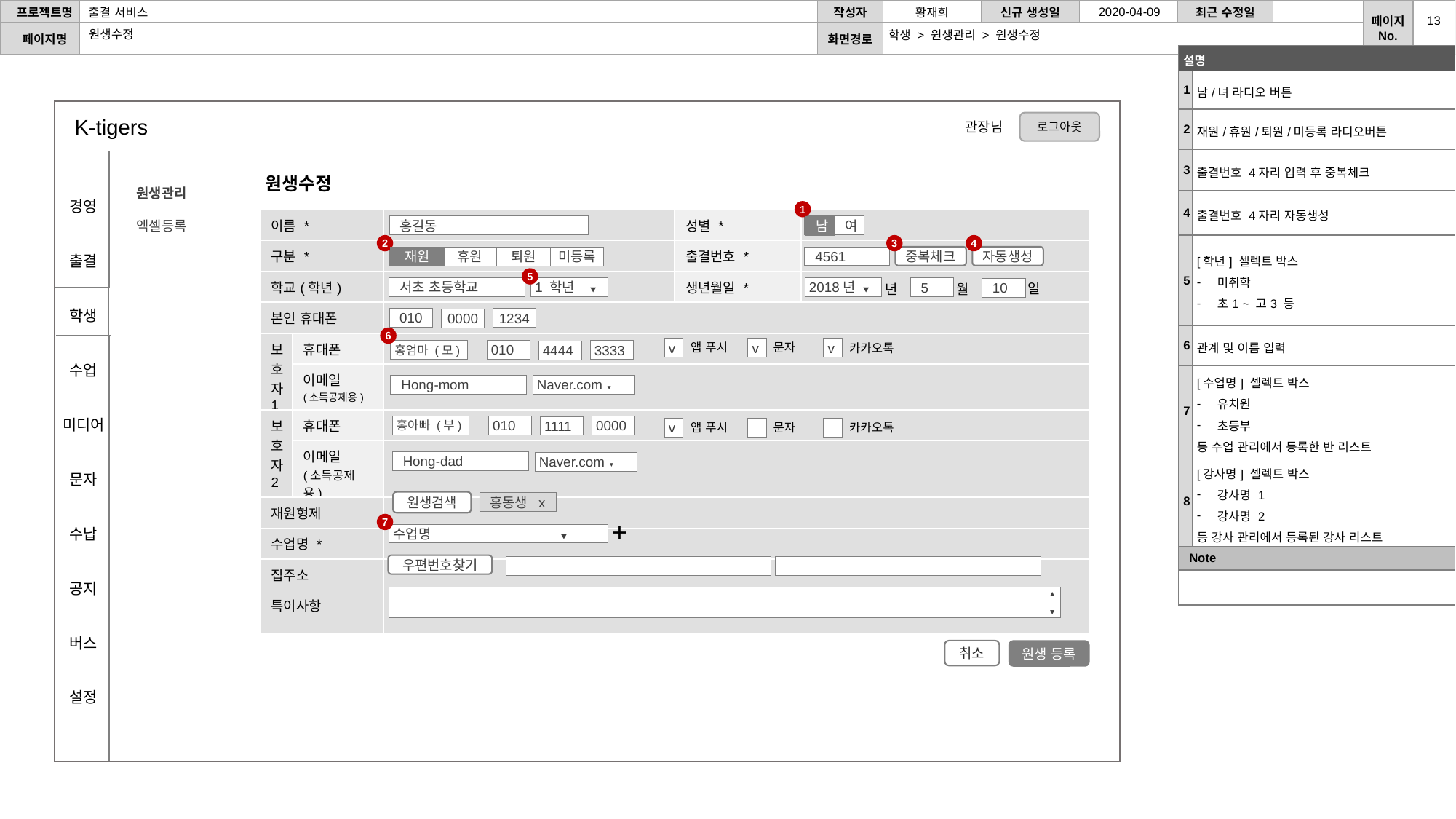

2020-04-09
13
원생수정
학생 > 원생관리 > 원생수정
| 설명 |  |
| --- | --- |
| 1 | 남/녀 라디오 버튼 |
| 2 | 재원/휴원/퇴원/미등록 라디오버튼 |
| 3 | 출결번호 4자리 입력 후 중복체크 |
| 4 | 출결번호 4자리 자동생성 |
| 5 | [학년] 셀렉트 박스 미취학 초1 ~ 고3 등 |
| 6 | 관계 및 이름 입력 |
| 7 | [수업명] 셀렉트 박스 유치원 초등부 등 수업 관리에서 등록한 반 리스트 |
| 8 | [강사명] 셀렉트 박스 강사명 1 강사명 2 등 강사 관리에서 등록된 강사 리스트 |
| Note |  |
|  |  |

K-tigers
로그아웃
관장님
원생수정
원생관리

엑셀등록
경영

출결

학생

수업

미디어

문자

수납

공지

버스

설정

1
| 이름 \* |  |  | 성별 \* |  |
| --- | --- | --- | --- | --- |
| 구분 \* |  |  | 출결번호 \* |  |
| 학교(학년) |  |  | 생년월일 \* |  |
| 본인 휴대폰 |  |  |  |  |
| 보 호 자 1 | 휴대폰 |  |  |  |
|  | 이메일 (소득공제용) |  |  |  |
| 보 호 자 2 | 휴대폰 |  |  |  |
|  | 이메일 (소득공제용) |  |  |  |
| 재원형제 |  |  |  |  |
| 수업명 \* |  |  |  |  |
| 집주소 |  |  |  |  |
| 특이사항 |  |  |  |  |
홍길동
남
여
남
2
3
4
4561
중복체크
자동생성
재원
휴원
퇴원
미등록
재원
5
일
년
월
서초 초등학교
1 학년    ▼
2018년  ▼
5
10
010
1234
0000
6
앱 푸시
문자
카카오톡
v
v
v
010
홍엄마 (모)
3333
4444
Hong-mom
Naver.com ▼
앱 푸시
문자
카카오톡
010
홍아빠 (부)
0000
1111
v

Hong-dad
Naver.com ▼
원생검색
홍동생  x
+
7
수업명                                  ▼
우편번호찾기

▲

▼

취소
원생 등록